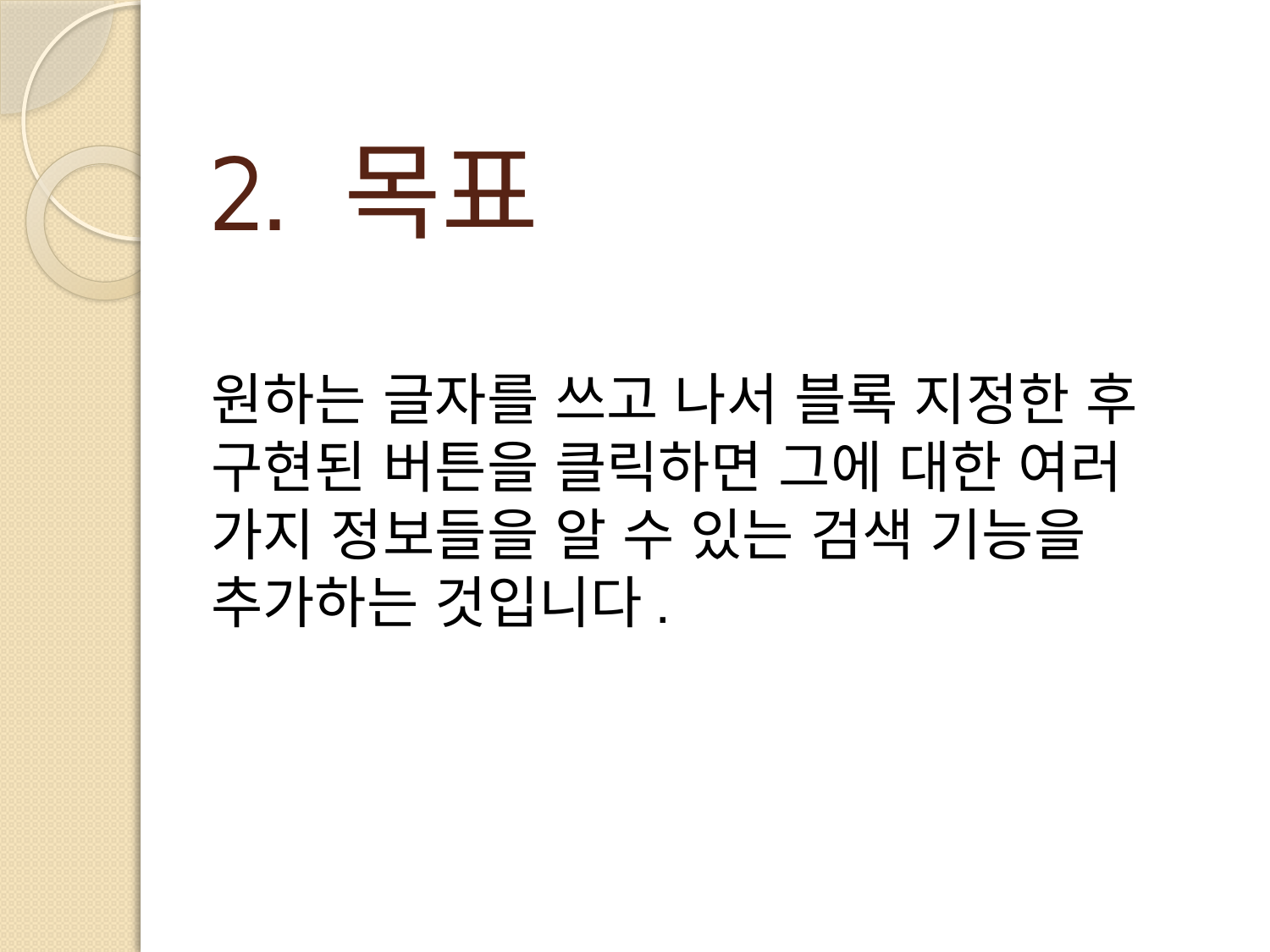

# 2. 목표
원하는 글자를 쓰고 나서 블록 지정한 후
구현된 버튼을 클릭하면 그에 대한 여러 가지 정보들을 알 수 있는 검색 기능을 추가하는 것입니다.